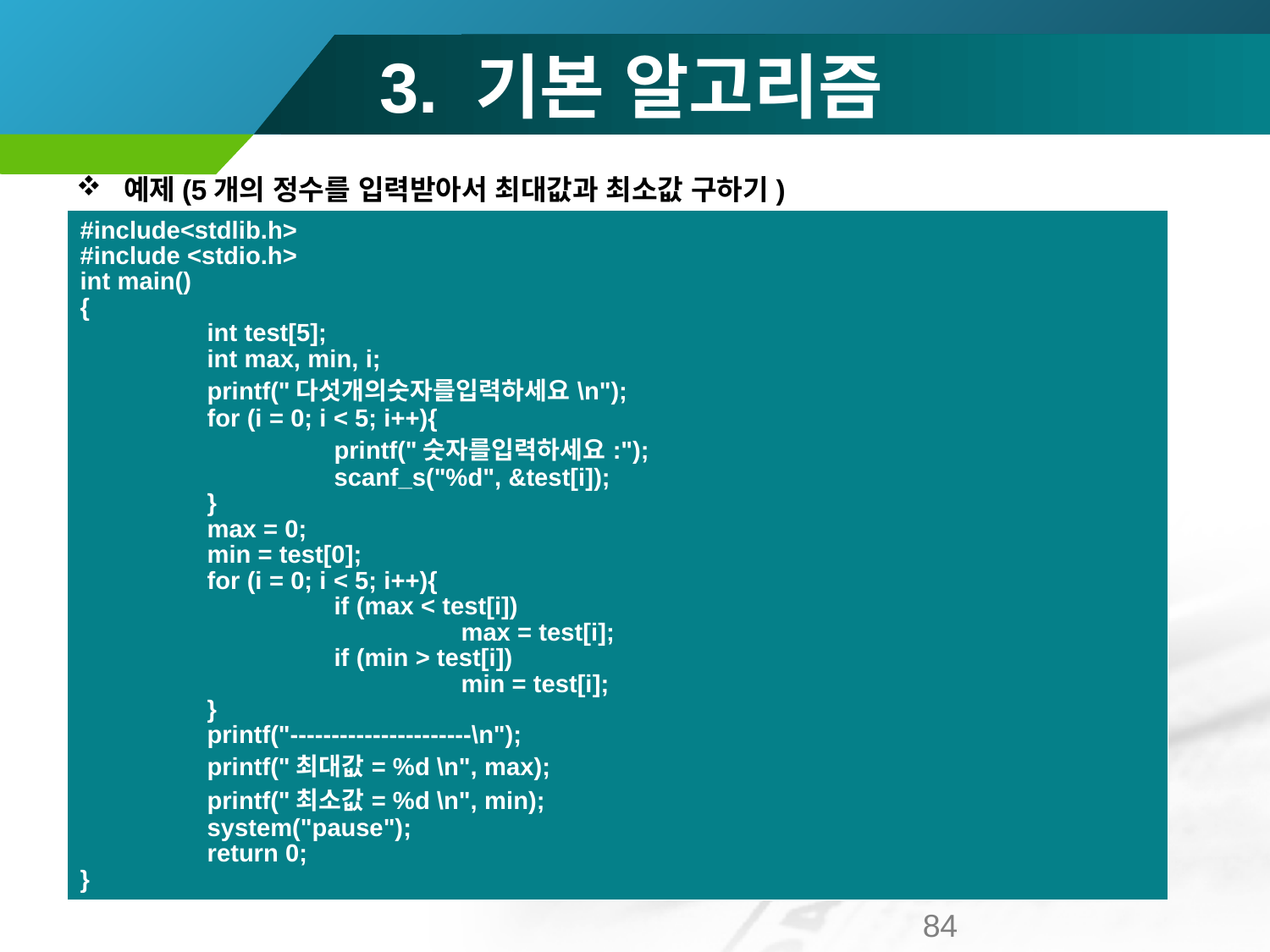

# 3. 기본 알고리즘
예제(5개의 정수를 입력받아서 최대값과 최소값 구하기)
| #include<stdlib.h> #include <stdio.h> int main() { int test[5]; int max, min, i; printf("다섯개의숫자를입력하세요\n"); for (i = 0; i < 5; i++){ printf("숫자를입력하세요:"); scanf\_s("%d", &test[i]); } max = 0; min = test[0]; for (i = 0; i < 5; i++){ if (max < test[i]) max = test[i]; if (min > test[i]) min = test[i]; } printf("----------------------\n"); printf("최대값= %d \n", max); printf("최소값= %d \n", min); system("pause"); return 0; } |
| --- |
84